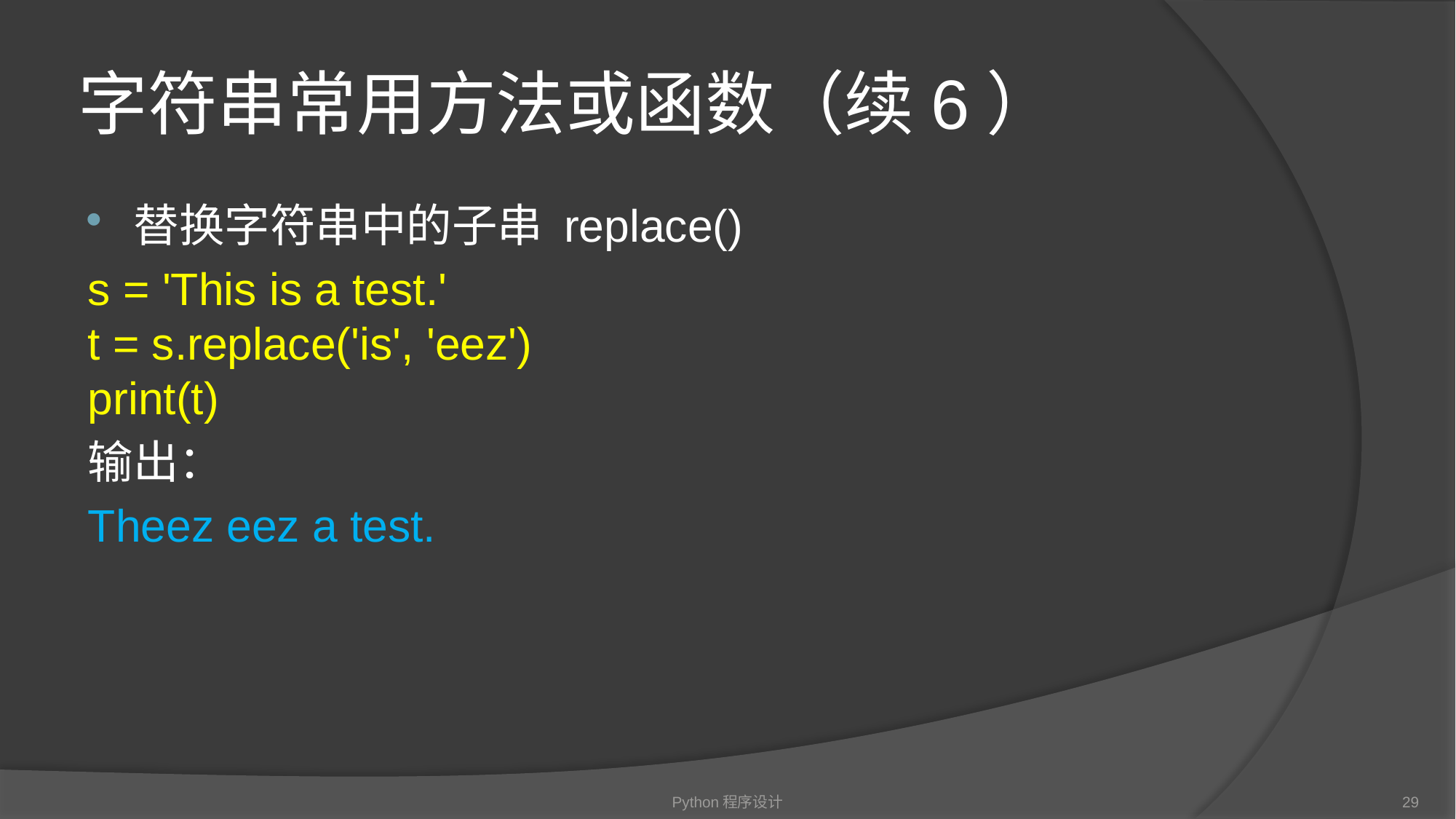

# 字符串常用方法或函数（续6）
替换字符串中的子串 replace()
s = 'This is a test.'
t = s.replace('is', 'eez')
print(t)
输出：
Theez eez a test.

Python程序设计
29